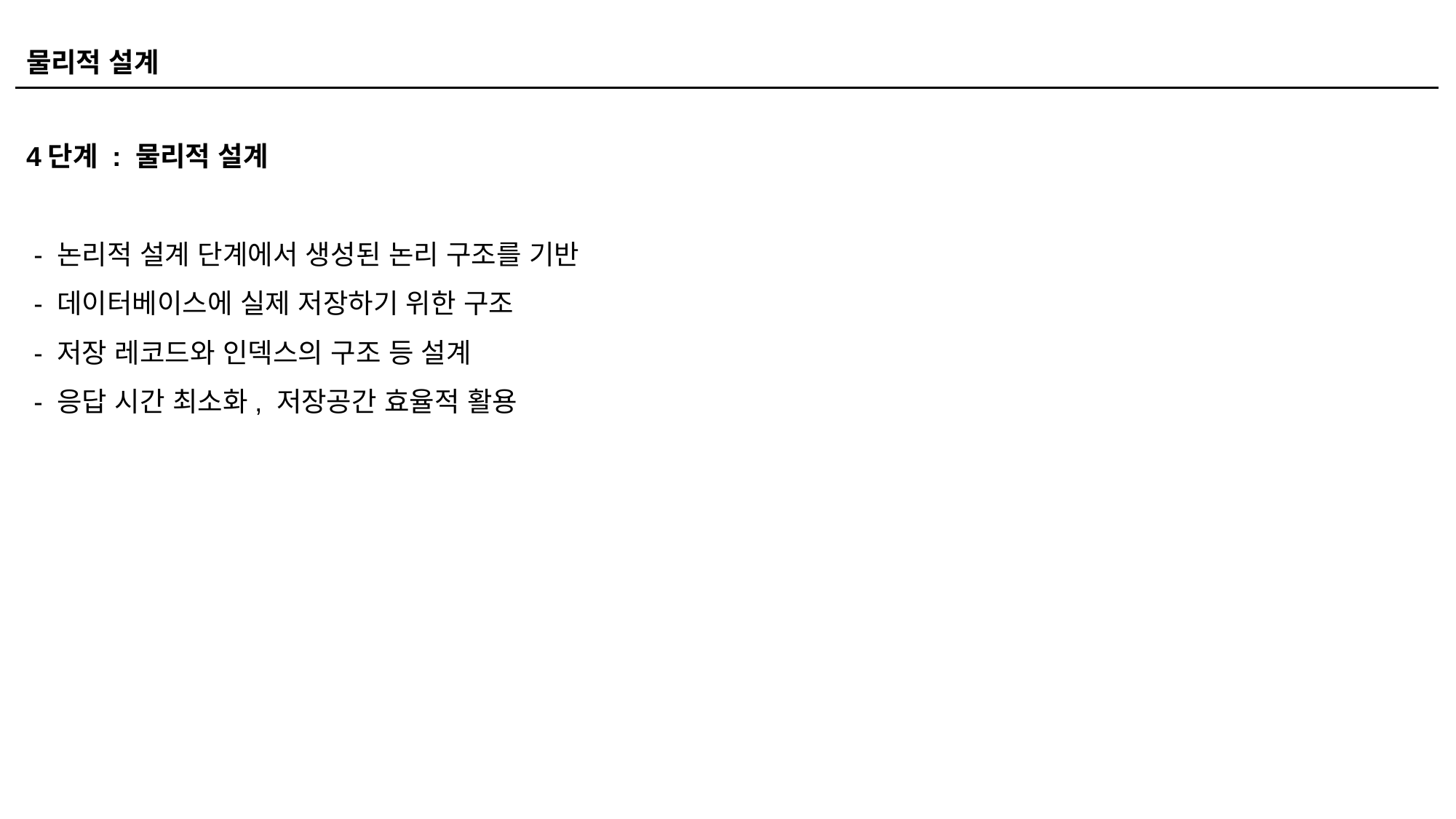

물리적 설계
4단계 : 물리적 설계

 - 논리적 설계 단계에서 생성된 논리 구조를 기반
 - 데이터베이스에 실제 저장하기 위한 구조
 - 저장 레코드와 인덱스의 구조 등 설계
 - 응답 시간 최소화, 저장공간 효율적 활용